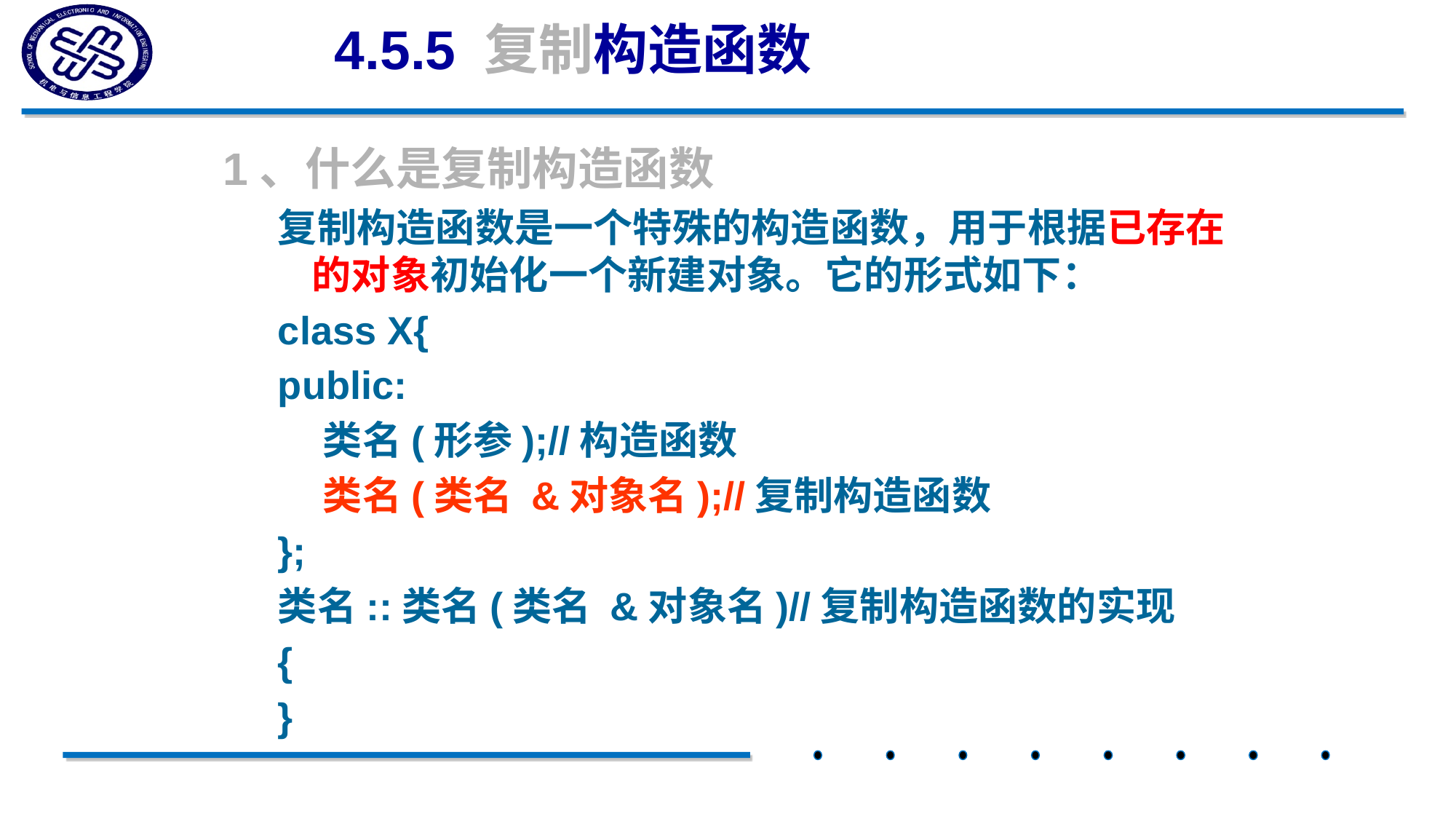

# 4.5.5 复制构造函数
1、什么是复制构造函数
复制构造函数是一个特殊的构造函数，用于根据已存在的对象初始化一个新建对象。它的形式如下：
class X{
public:
    类名(形参);//构造函数
    类名(类名 &对象名);//复制构造函数
};
类名::类名(类名 &对象名)//复制构造函数的实现
{
}